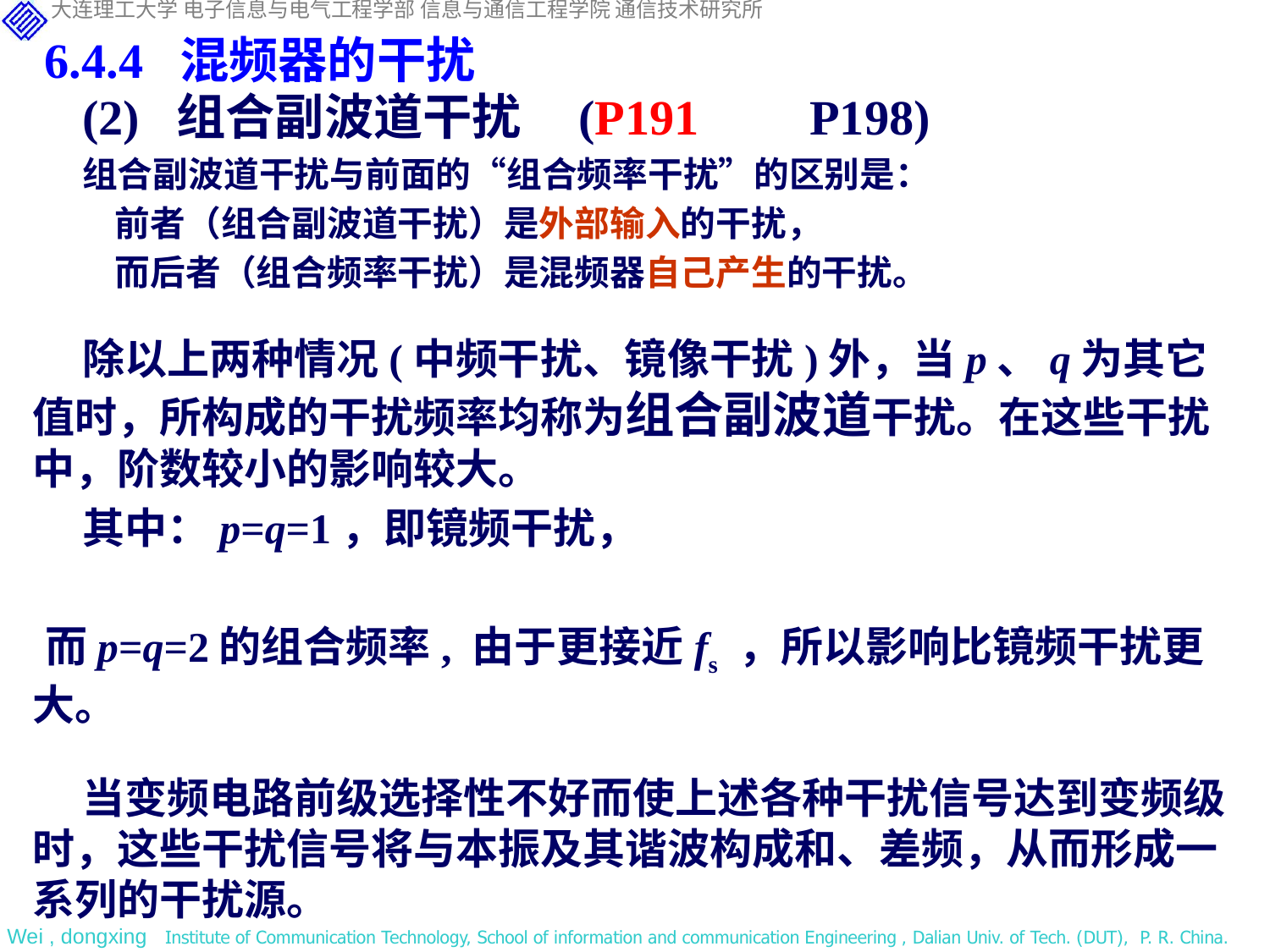

6.4.4  混频器的干扰
(2)  组合副波道干扰    (P191         P198)
组合副波道干扰与前面的“组合频率干扰”的区别是：
   前者（组合副波道干扰）是外部输入的干扰，
   而后者（组合频率干扰）是混频器自己产生的干扰。

除以上两种情况(中频干扰、镜像干扰)外，当p、q为其它值时，所构成的干扰频率均称为组合副波道干扰。在这些干扰中，阶数较小的影响较大。
其中：p=q=1，即镜频干扰，

而p=q=2的组合频率, 由于更接近fs ，所以影响比镜频干扰更大。

当变频电路前级选择性不好而使上述各种干扰信号达到变频级时，这些干扰信号将与本振及其谐波构成和、差频，从而形成一系列的干扰源。